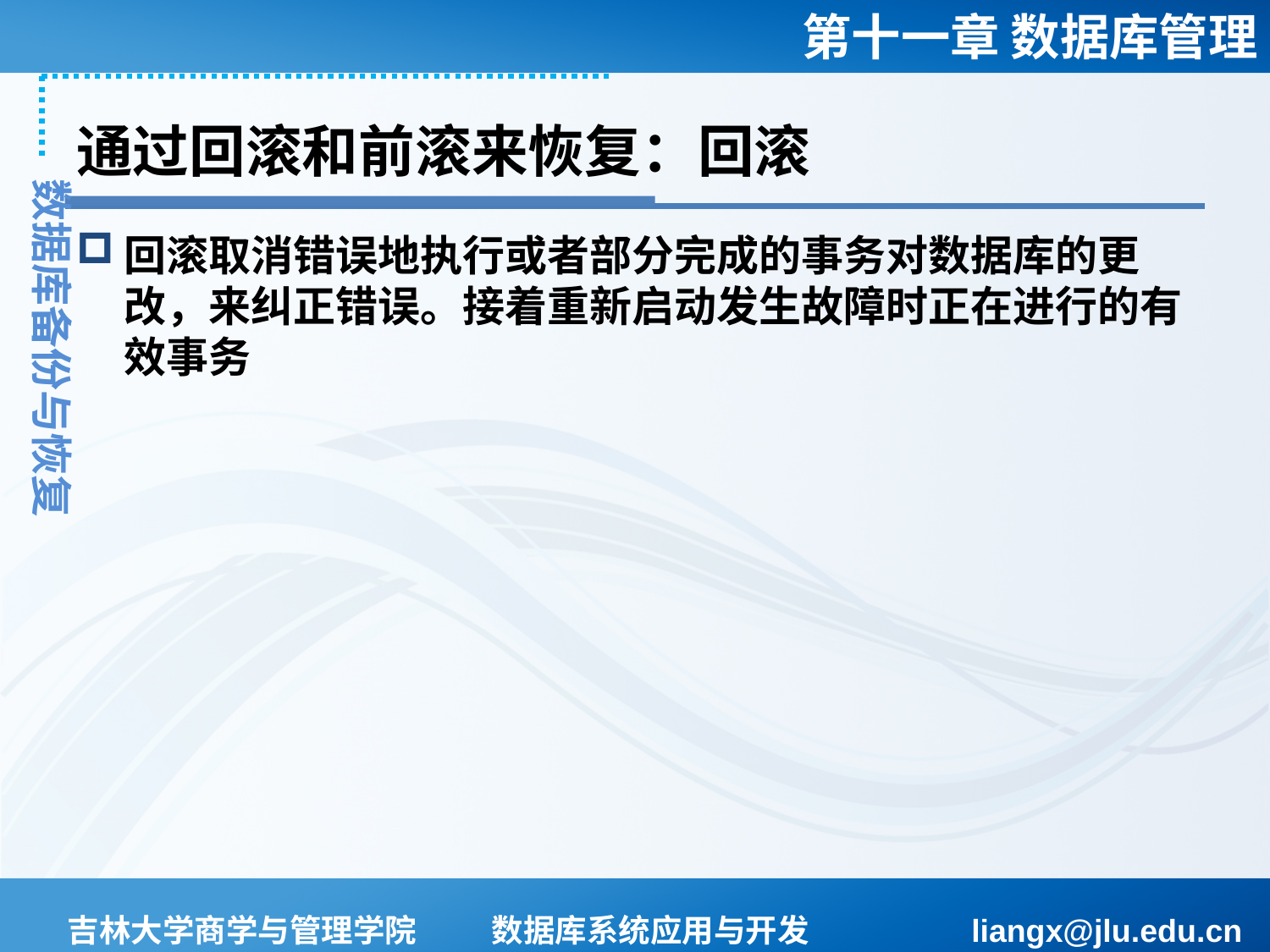

# 通过回滚和前滚来恢复：回滚
数据库备份与恢复
回滚取消错误地执行或者部分完成的事务对数据库的更改，来纠正错误。接着重新启动发生故障时正在进行的有效事务